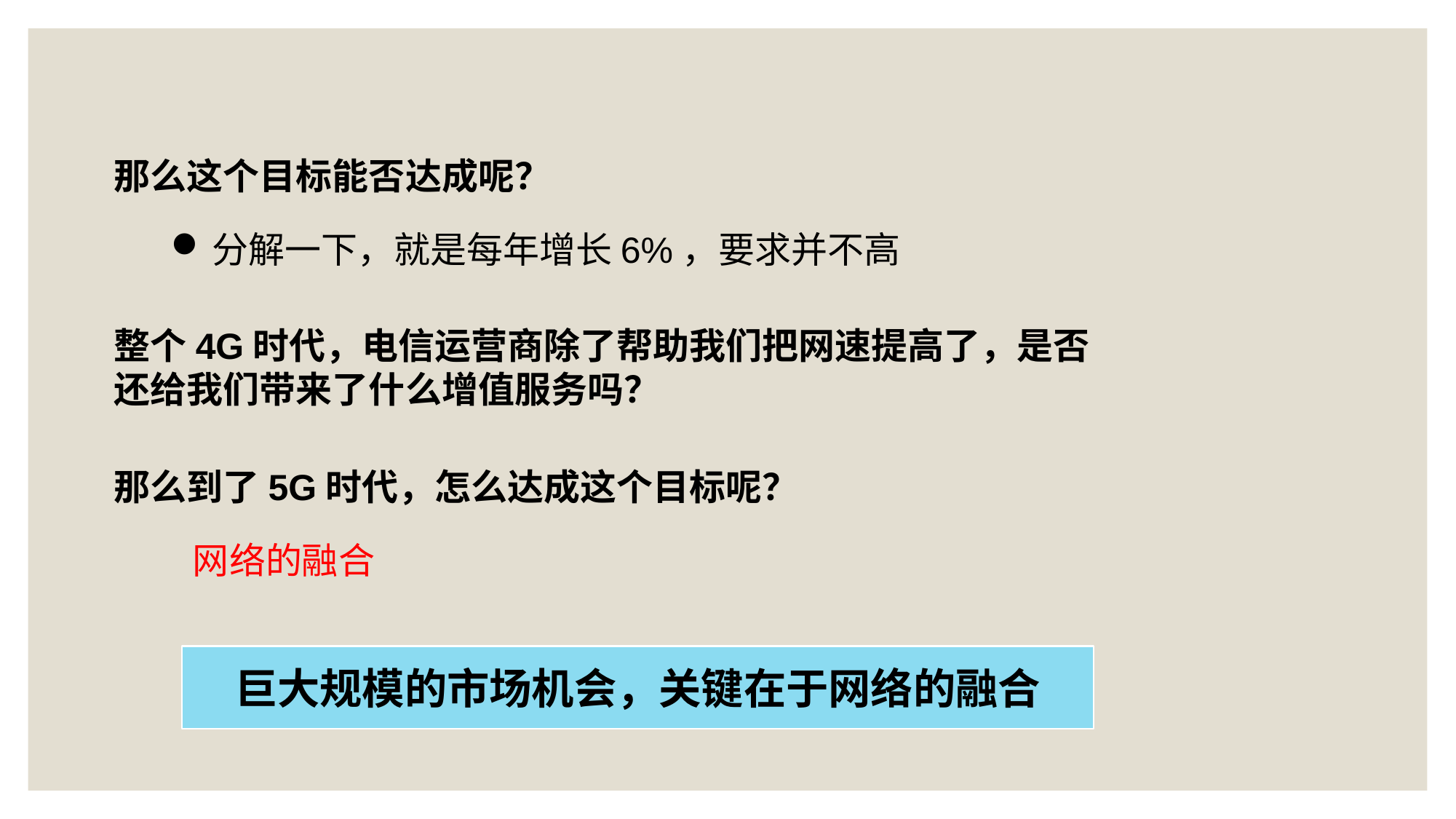

那么这个目标能否达成呢？
分解一下，就是每年增长6%，要求并不高
整个4G时代，电信运营商除了帮助我们把网速提高了，是否还给我们带来了什么增值服务吗？
那么到了5G时代，怎么达成这个目标呢？
网络的融合
巨大规模的市场机会，关键在于网络的融合